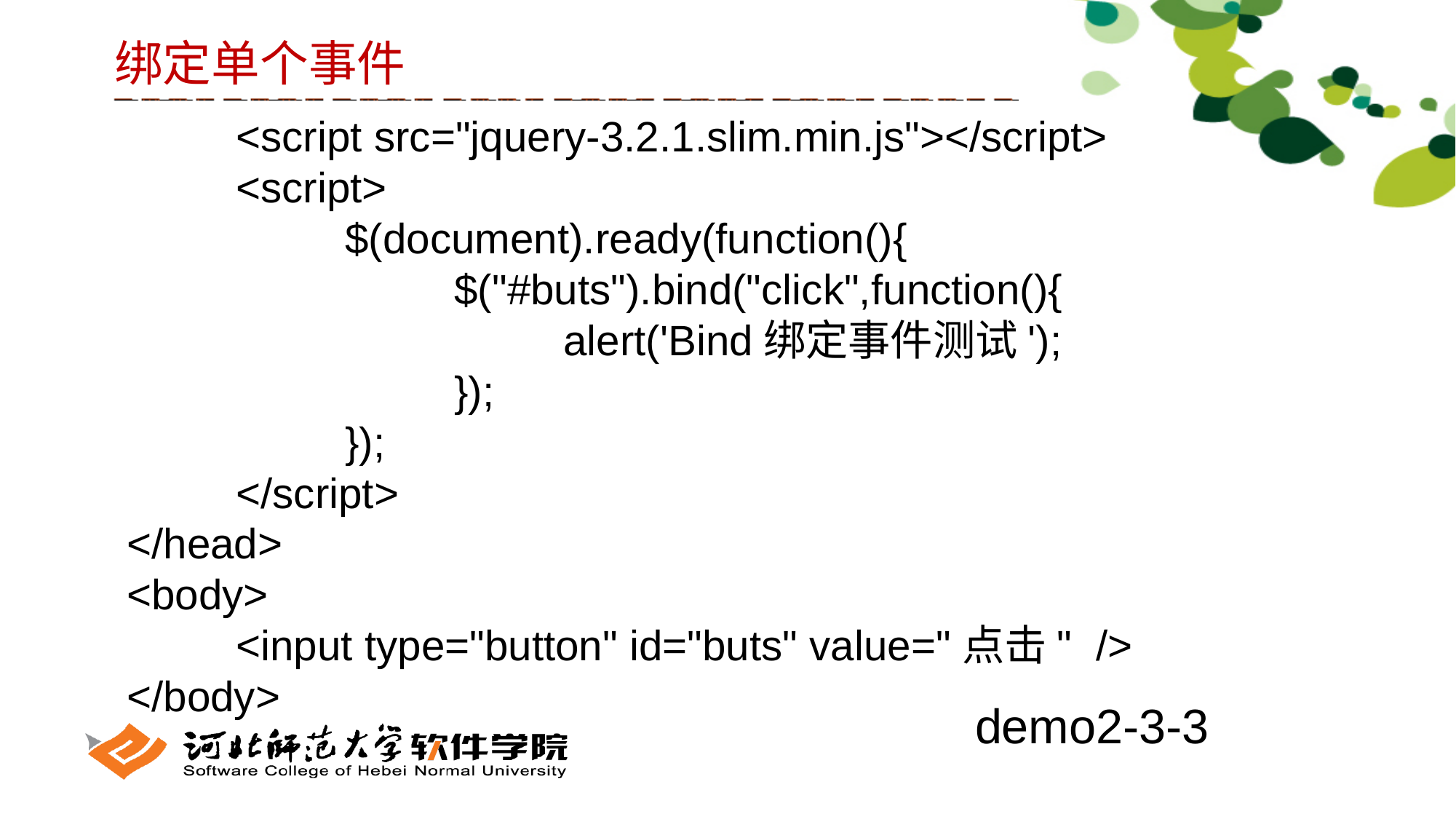

绑定单个事件
	<script src="jquery-3.2.1.slim.min.js"></script>
	<script>
		$(document).ready(function(){
			$("#buts").bind("click",function(){
				alert('Bind绑定事件测试');
			});
		});
	</script>
</head>
<body>
	<input type="button" id="buts" value="点击"  />
</body>
demo2-3-3